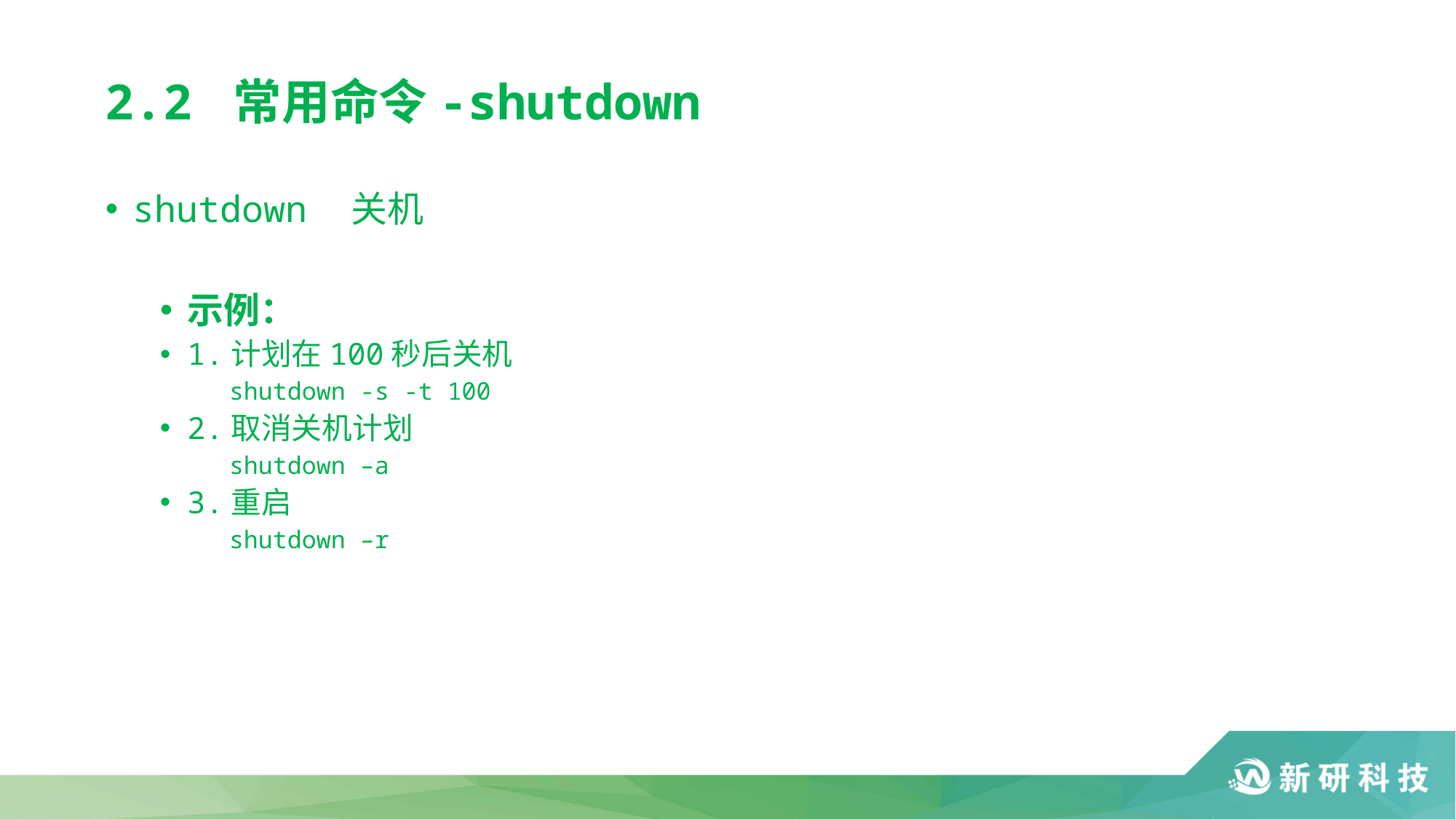

# 2.2 常用命令-shutdown
shutdown	关机

示例：
1.计划在100秒后关机
 shutdown -s -t 100
2.取消关机计划
 shutdown –a
3.重启
 shutdown –r